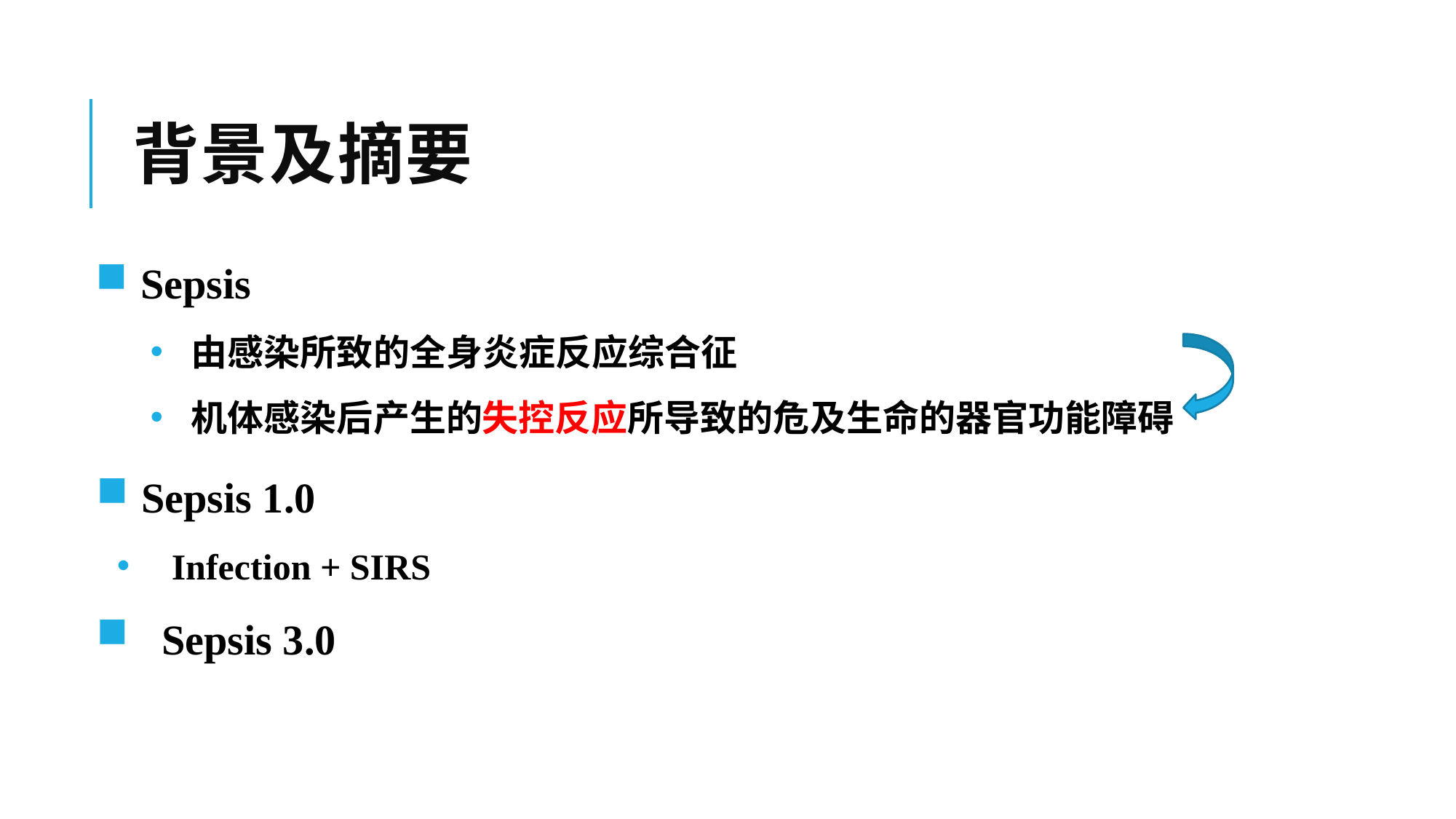

# 背景及摘要
 Sepsis
由感染所致的全身炎症反应综合征
机体感染后产生的失控反应所导致的危及生命的器官功能障碍

 Sepsis 1.0
Infection + SIRS
 Sepsis 3.0